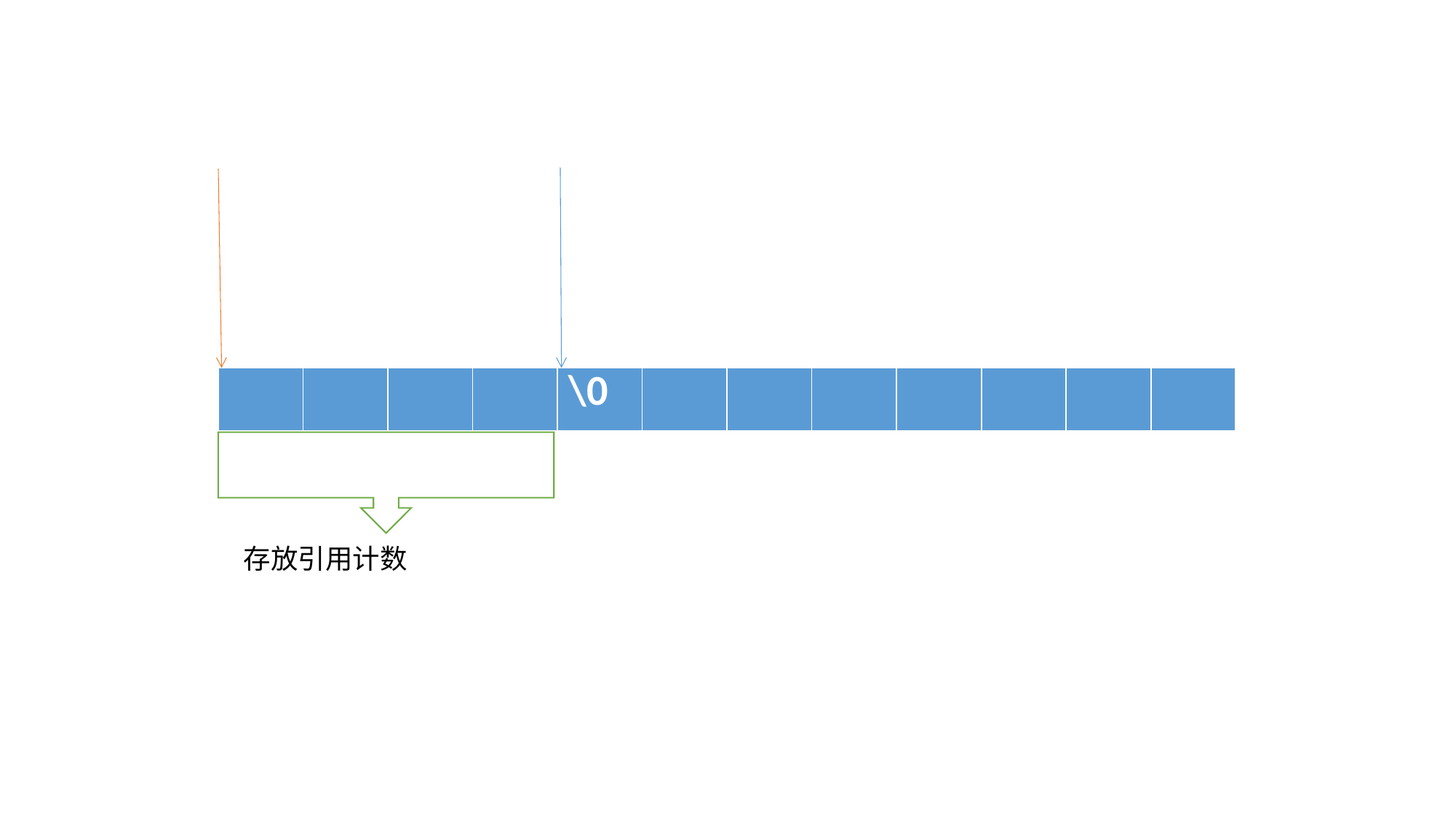

|  |  |  |  | \0 |  |  |  |  |  |  |  |
| --- | --- | --- | --- | --- | --- | --- | --- | --- | --- | --- | --- |

存放引用计数